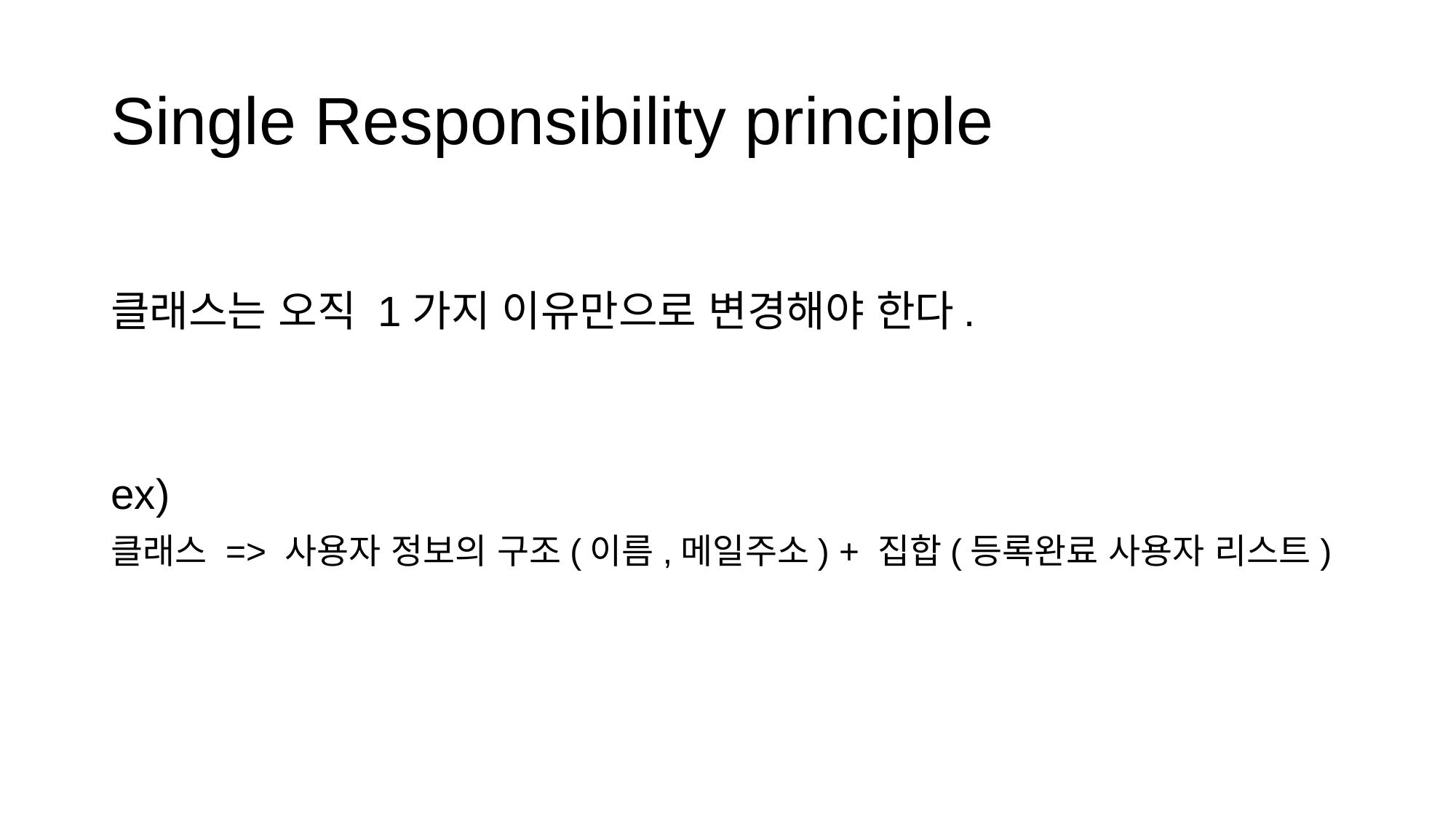

# Single Responsibility principle

클래스는 오직 1가지 이유만으로 변경해야 한다.

ex)
클래스 => 사용자 정보의 구조(이름,메일주소) + 집합(등록완료 사용자 리스트)